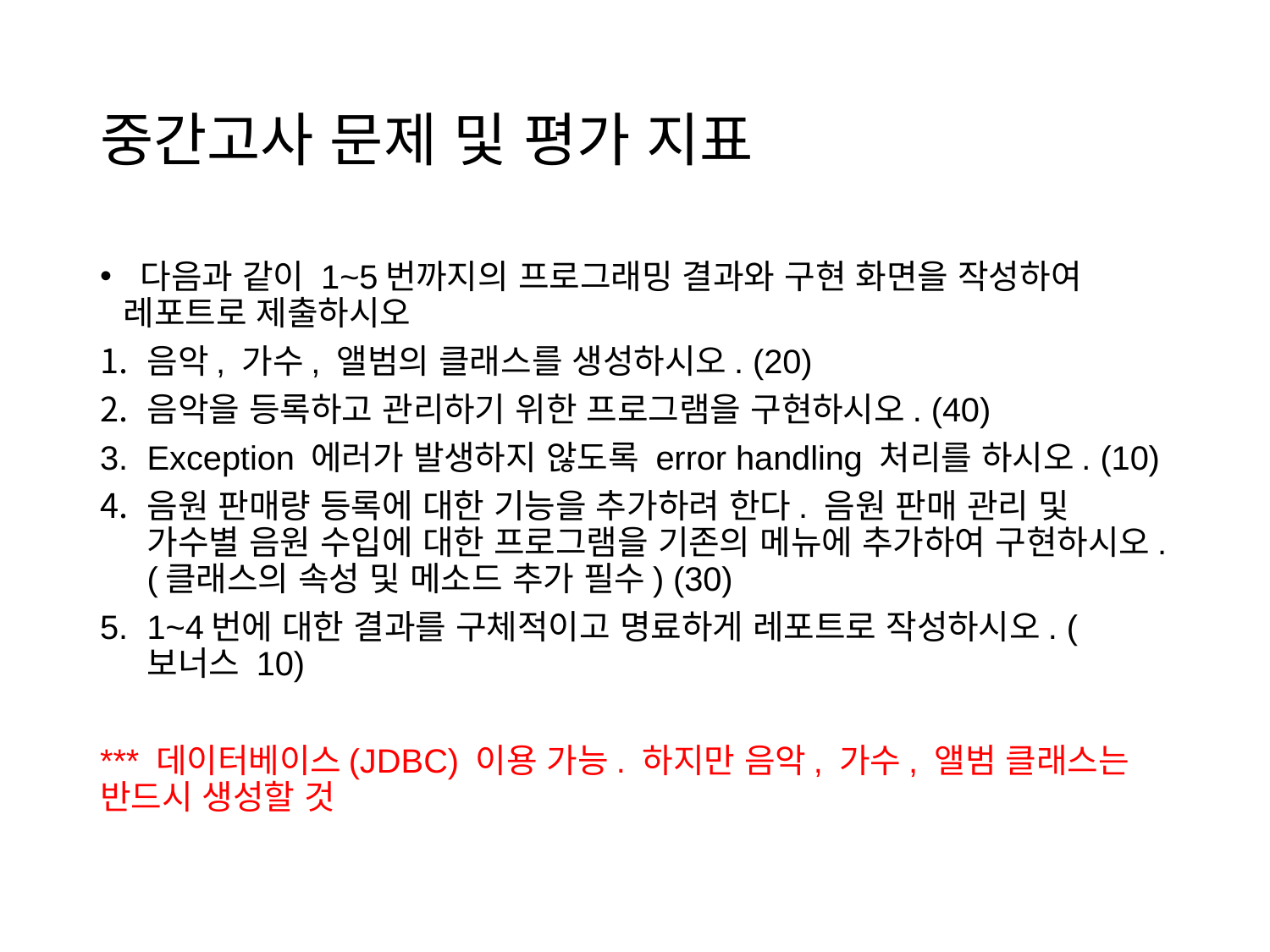

# 중간고사 문제 및 평가 지표
 다음과 같이 1~5번까지의 프로그래밍 결과와 구현 화면을 작성하여 레포트로 제출하시오
음악, 가수, 앨범의 클래스를 생성하시오. (20)
음악을 등록하고 관리하기 위한 프로그램을 구현하시오. (40)
Exception 에러가 발생하지 않도록 error handling 처리를 하시오. (10)
음원 판매량 등록에 대한 기능을 추가하려 한다. 음원 판매 관리 및 가수별 음원 수입에 대한 프로그램을 기존의 메뉴에 추가하여 구현하시오. (클래스의 속성 및 메소드 추가 필수) (30)
1~4번에 대한 결과를 구체적이고 명료하게 레포트로 작성하시오. (보너스 10)

*** 데이터베이스(JDBC) 이용 가능. 하지만 음악, 가수, 앨범 클래스는 반드시 생성할 것